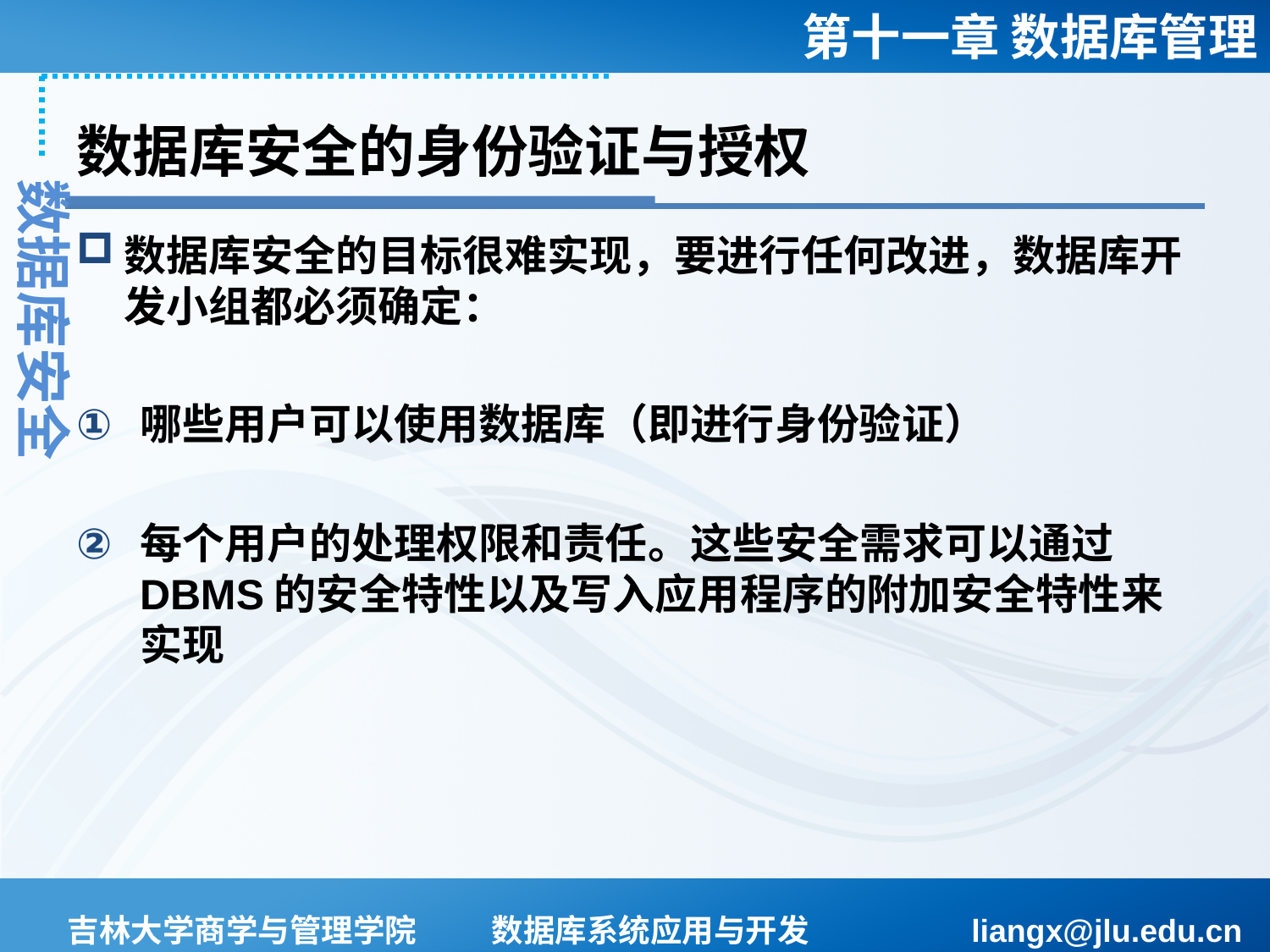

# 数据库安全的身份验证与授权
数据库安全
数据库安全的目标很难实现，要进行任何改进，数据库开发小组都必须确定：

哪些用户可以使用数据库（即进行身份验证）

每个用户的处理权限和责任。这些安全需求可以通过DBMS的安全特性以及写入应用程序的附加安全特性来实现